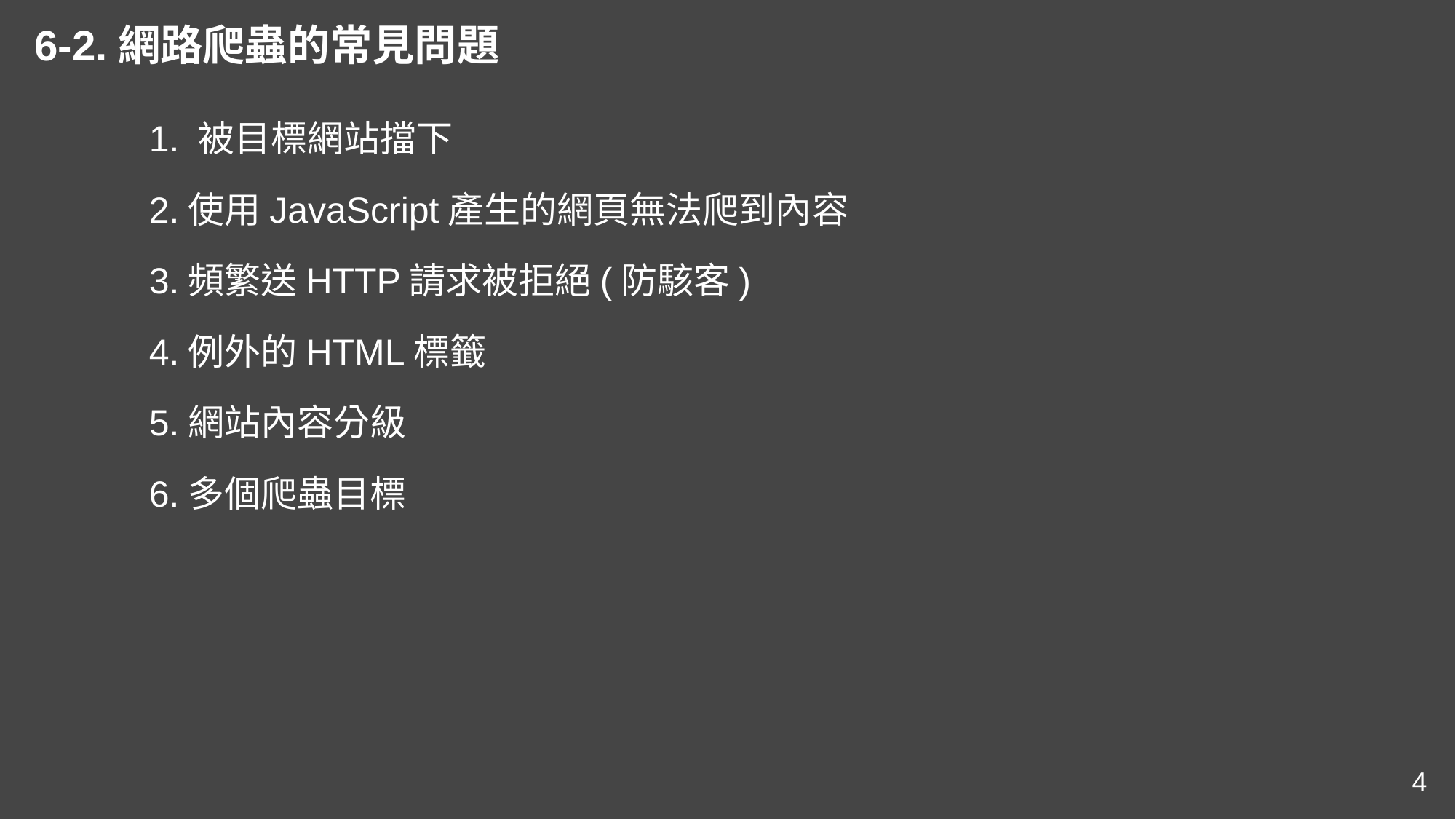

6-2.網路爬蟲的常見問題
1. 被目標網站擋下
2.使用JavaScript產生的網頁無法爬到內容
3.頻繁送HTTP請求被拒絕(防駭客)
4.例外的HTML標籤
5.網站內容分級
6.多個爬蟲目標